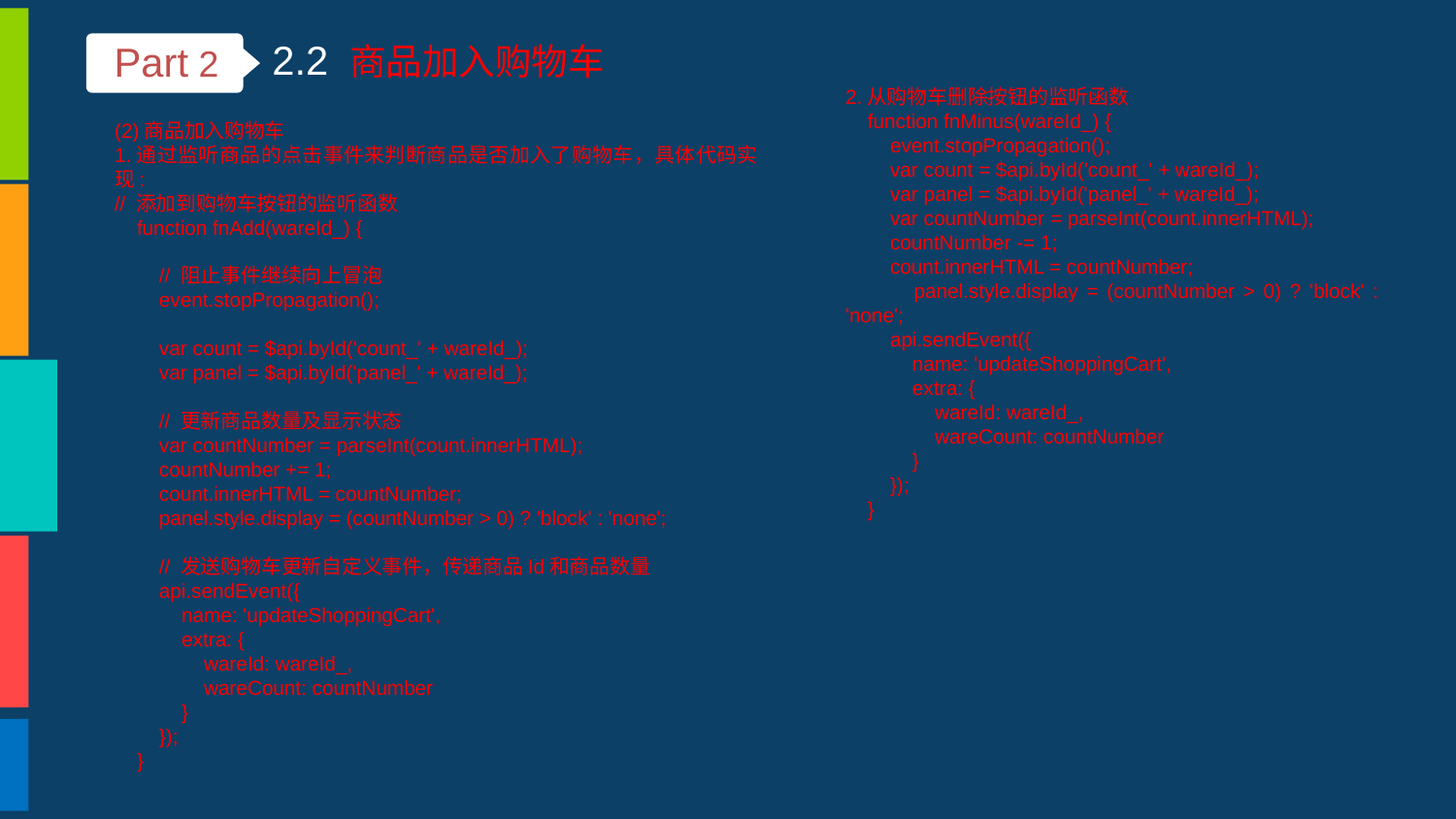

2.2 商品加入购物车

Part 2

2.从购物车删除按钮的监听函数
    function fnMinus(wareId_) {
        event.stopPropagation();
        var count = $api.byId('count_' + wareId_);
        var panel = $api.byId('panel_' + wareId_);
        var countNumber = parseInt(count.innerHTML);
        countNumber -= 1;
        count.innerHTML = countNumber;
        panel.style.display = (countNumber > 0) ? 'block' : 'none';
        api.sendEvent({
            name: 'updateShoppingCart',
            extra: {
                wareId: wareId_,
                wareCount: countNumber
            }
        });
    }
(2)商品加入购物车
1.通过监听商品的点击事件来判断商品是否加入了购物车，具体代码实现:
// 添加到购物车按钮的监听函数
    function fnAdd(wareId_) {

        // 阻止事件继续向上冒泡
        event.stopPropagation();

        var count = $api.byId('count_' + wareId_);
        var panel = $api.byId('panel_' + wareId_);

        // 更新商品数量及显示状态
        var countNumber = parseInt(count.innerHTML);
        countNumber += 1;
        count.innerHTML = countNumber;
        panel.style.display = (countNumber > 0) ? 'block' : 'none';

        // 发送购物车更新自定义事件，传递商品Id和商品数量
        api.sendEvent({
            name: 'updateShoppingCart',
            extra: {
                wareId: wareId_,
                wareCount: countNumber
            }
        });
    }